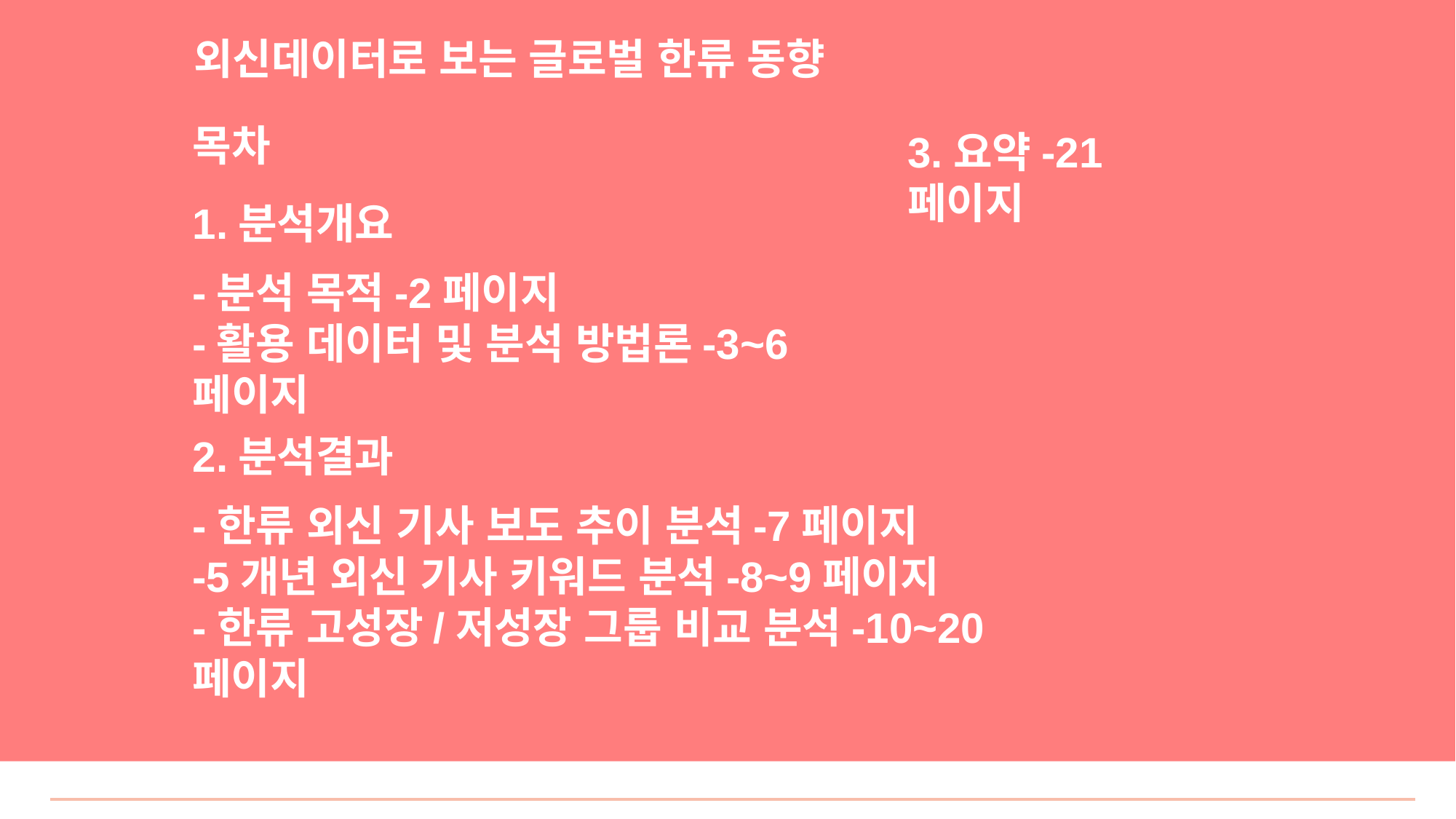

외신데이터로 보는 글로벌 한류 동향
목차
1.분석개요
-분석 목적-2페이지
-활용 데이터 및 분석 방법론-3~6페이지

3.요약-21페이지

2.분석결과
-한류 외신 기사 보도 추이 분석-7페이지
-5개년 외신 기사 키워드 분석-8~9페이지
-한류 고성장/저성장 그룹 비교 분석-10~20페이지